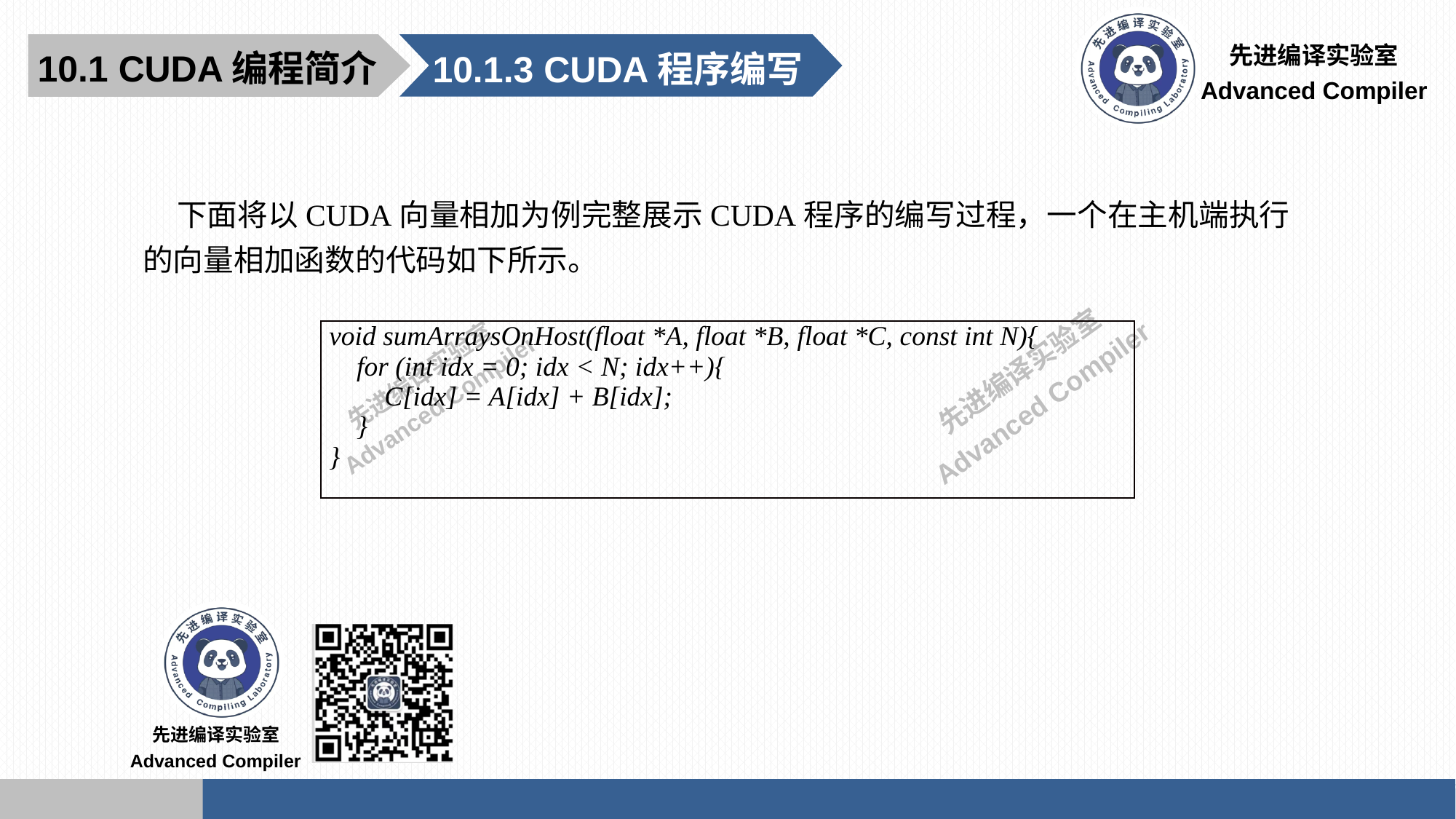

10.1 CUDA编程简介
10.1.3 CUDA程序编写

    下面将以CUDA向量相加为例完整展示CUDA程序的编写过程，一个在主机端执行的向量相加函数的代码如下所示。
| void sumArraysOnHost(float \*A, float \*B, float \*C, const int N){ for (int idx = 0; idx < N; idx++){ C[idx] = A[idx] + B[idx]; } } |
| --- |